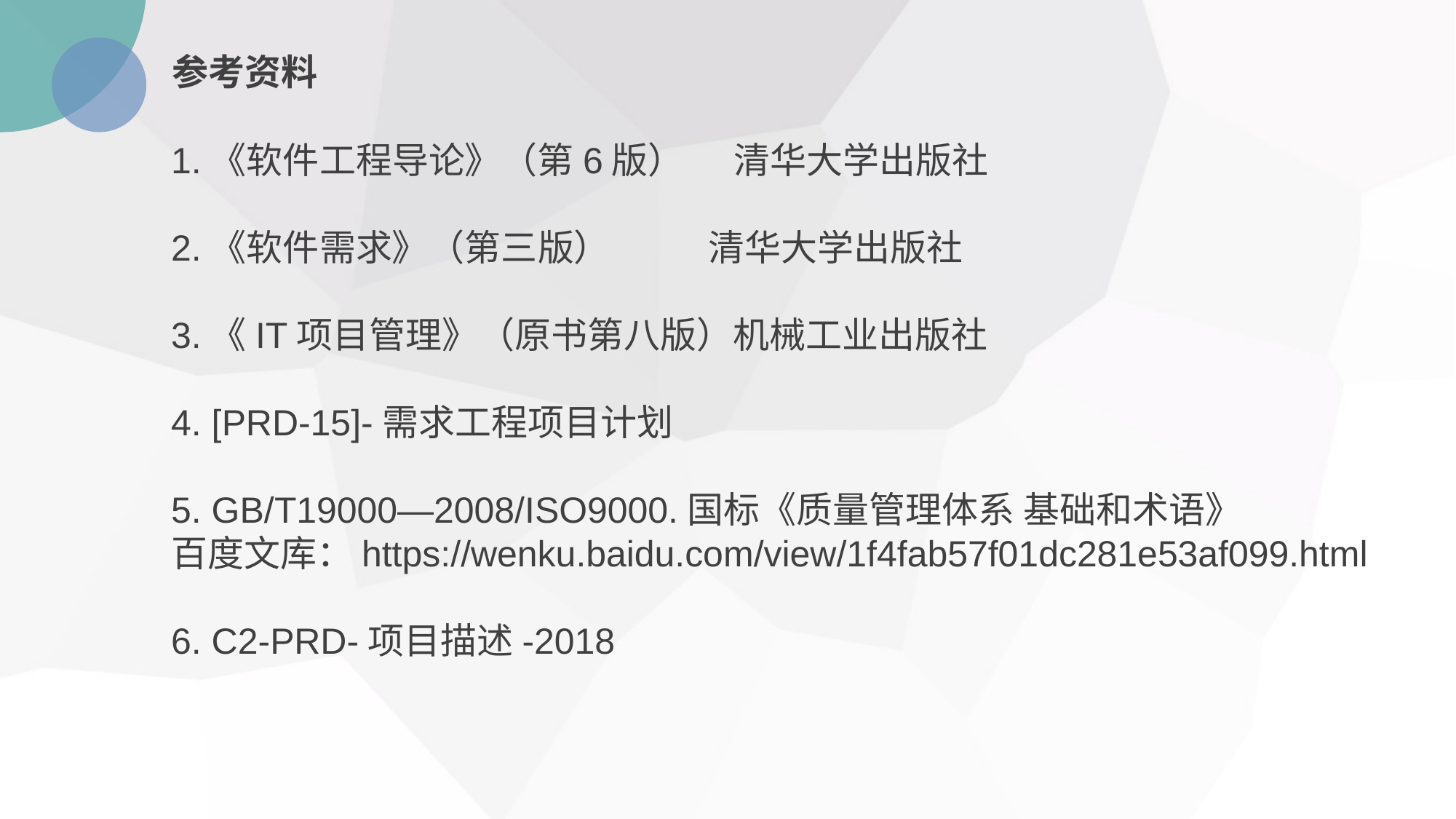

参考资料
1.《软件工程导论》（第6版）      清华大学出版社

2.《软件需求》（第三版）            清华大学出版社

3.《IT项目管理》（原书第八版）机械工业出版社

4. [PRD-15]-需求工程项目计划

5. GB/T19000—2008/ISO9000.国标《质量管理体系 基础和术语》
百度文库：https://wenku.baidu.com/view/1f4fab57f01dc281e53af099.html

6. C2-PRD-项目描述-2018